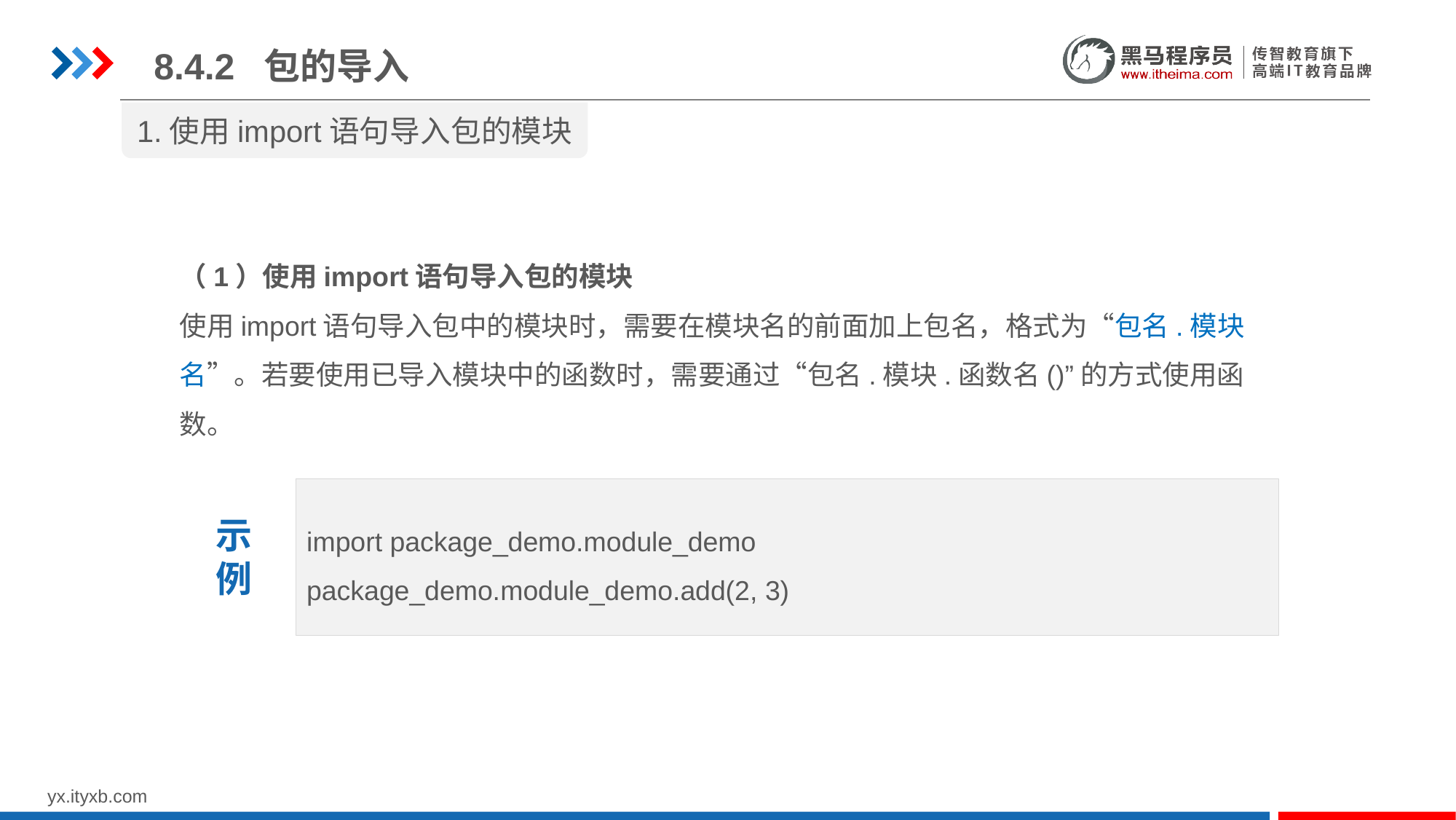

8.4.2  包的导入

1.使用import语句导入包的模块
（1）使用import语句导入包的模块
使用import语句导入包中的模块时，需要在模块名的前面加上包名，格式为“包名.模块名”。若要使用已导入模块中的函数时，需要通过“包名.模块.函数名()”的方式使用函数。
import package_demo.module_demo
package_demo.module_demo.add(2, 3)
示
例